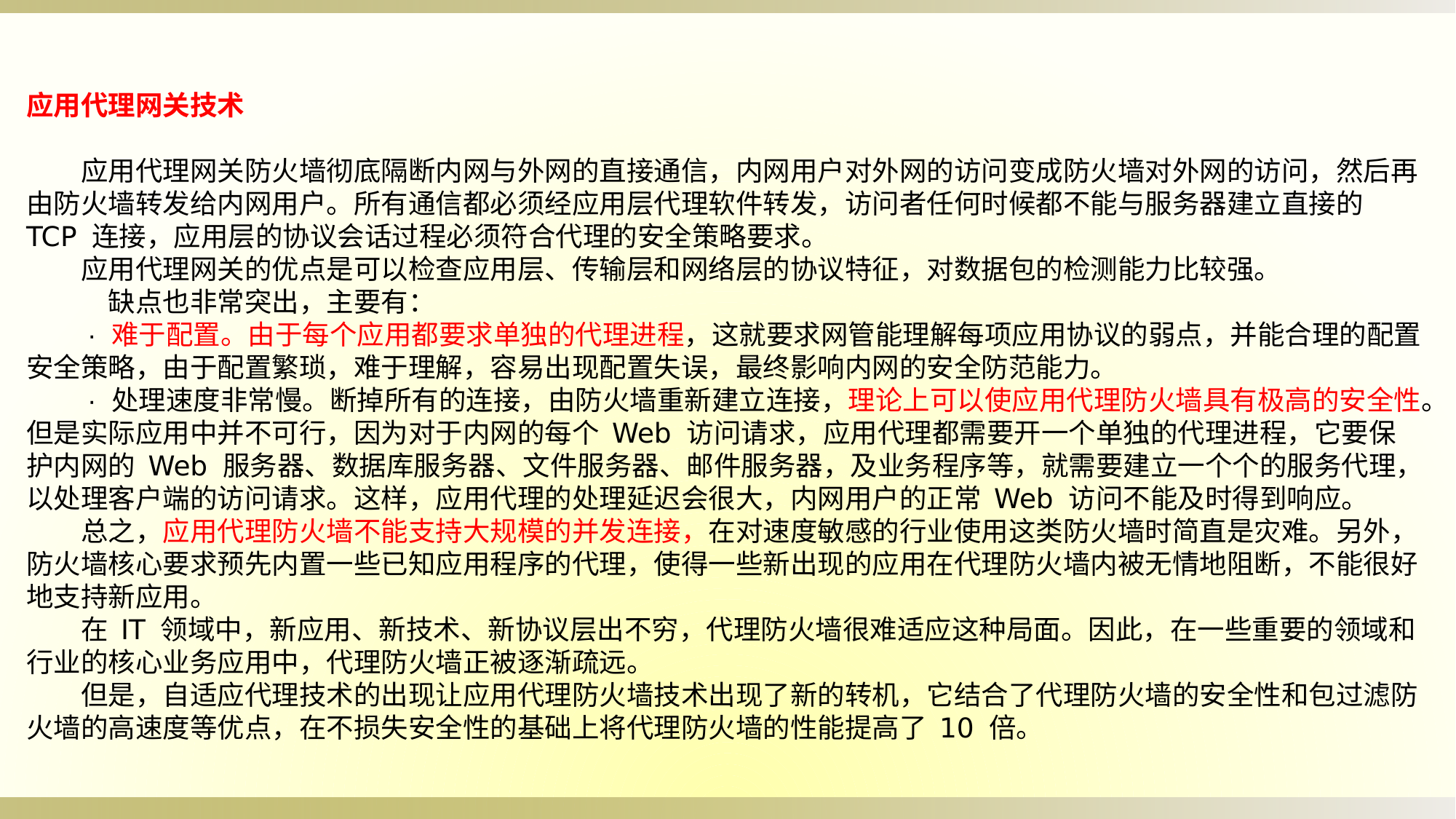

应用代理网关技术
　　应用代理网关防火墙彻底隔断内网与外网的直接通信，内网用户对外网的访问变成防火墙对外网的访问，然后再由防火墙转发给内网用户。所有通信都必须经应用层代理软件转发，访问者任何时候都不能与服务器建立直接的 TCP 连接，应用层的协议会话过程必须符合代理的安全策略要求。
　　应用代理网关的优点是可以检查应用层、传输层和网络层的协议特征，对数据包的检测能力比较强。
　　　缺点也非常突出，主要有：
　　· 难于配置。由于每个应用都要求单独的代理进程，这就要求网管能理解每项应用协议的弱点，并能合理的配置安全策略，由于配置繁琐，难于理解，容易出现配置失误，最终影响内网的安全防范能力。
　　· 处理速度非常慢。断掉所有的连接，由防火墙重新建立连接，理论上可以使应用代理防火墙具有极高的安全性。但是实际应用中并不可行，因为对于内网的每个 Web 访问请求，应用代理都需要开一个单独的代理进程，它要保护内网的 Web 服务器、数据库服务器、文件服务器、邮件服务器，及业务程序等，就需要建立一个个的服务代理，以处理客户端的访问请求。这样，应用代理的处理延迟会很大，内网用户的正常 Web 访问不能及时得到响应。
　　总之，应用代理防火墙不能支持大规模的并发连接，在对速度敏感的行业使用这类防火墙时简直是灾难。另外，防火墙核心要求预先内置一些已知应用程序的代理，使得一些新出现的应用在代理防火墙内被无情地阻断，不能很好地支持新应用。
　　在 IT 领域中，新应用、新技术、新协议层出不穷，代理防火墙很难适应这种局面。因此，在一些重要的领域和行业的核心业务应用中，代理防火墙正被逐渐疏远。
　　但是，自适应代理技术的出现让应用代理防火墙技术出现了新的转机，它结合了代理防火墙的安全性和包过滤防火墙的高速度等优点，在不损失安全性的基础上将代理防火墙的性能提高了 10 倍。